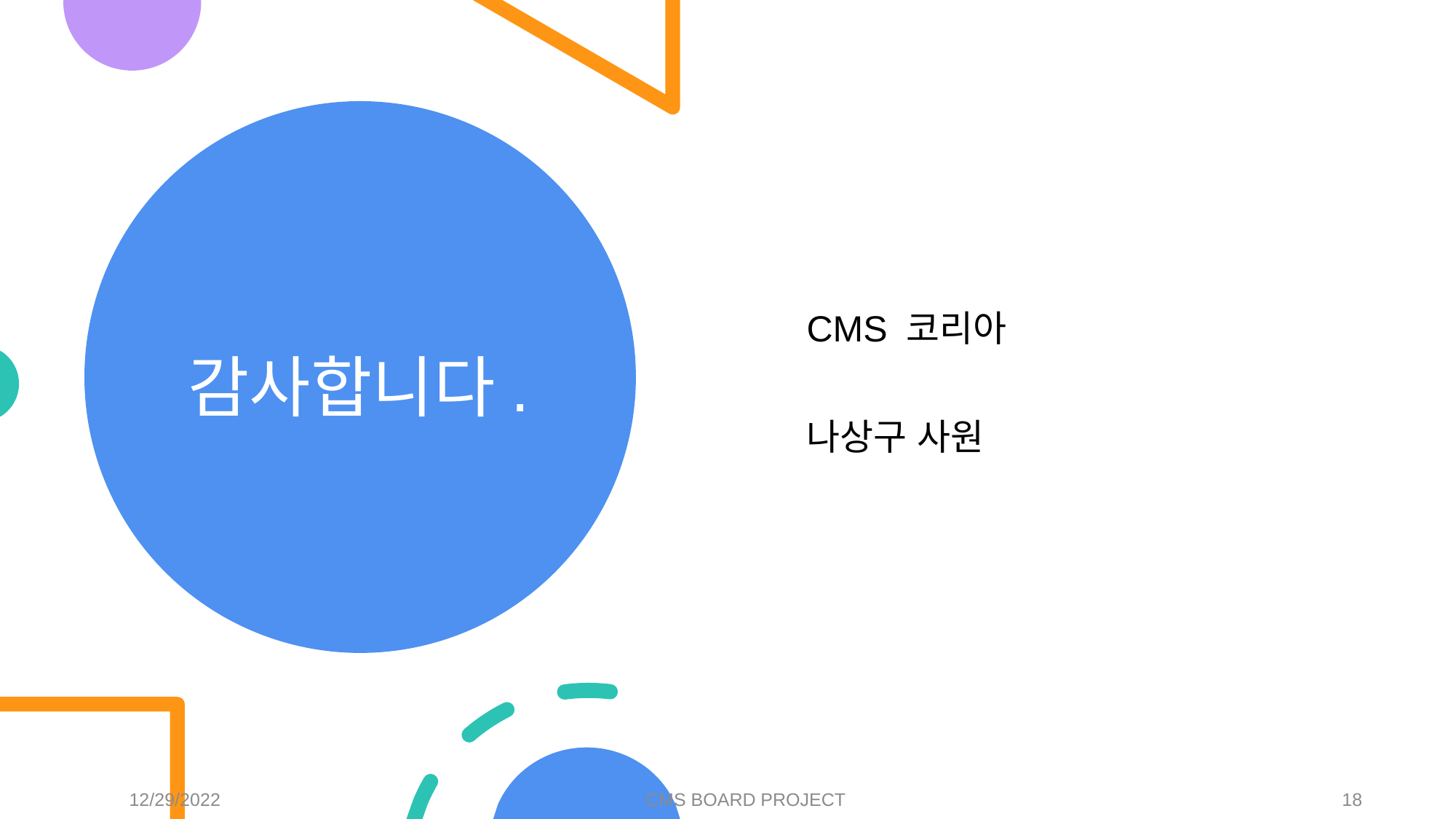

# 감사합니다.
CMS 코리아

나상구 사원
12/29/2022
CMS BOARD PROJECT
18